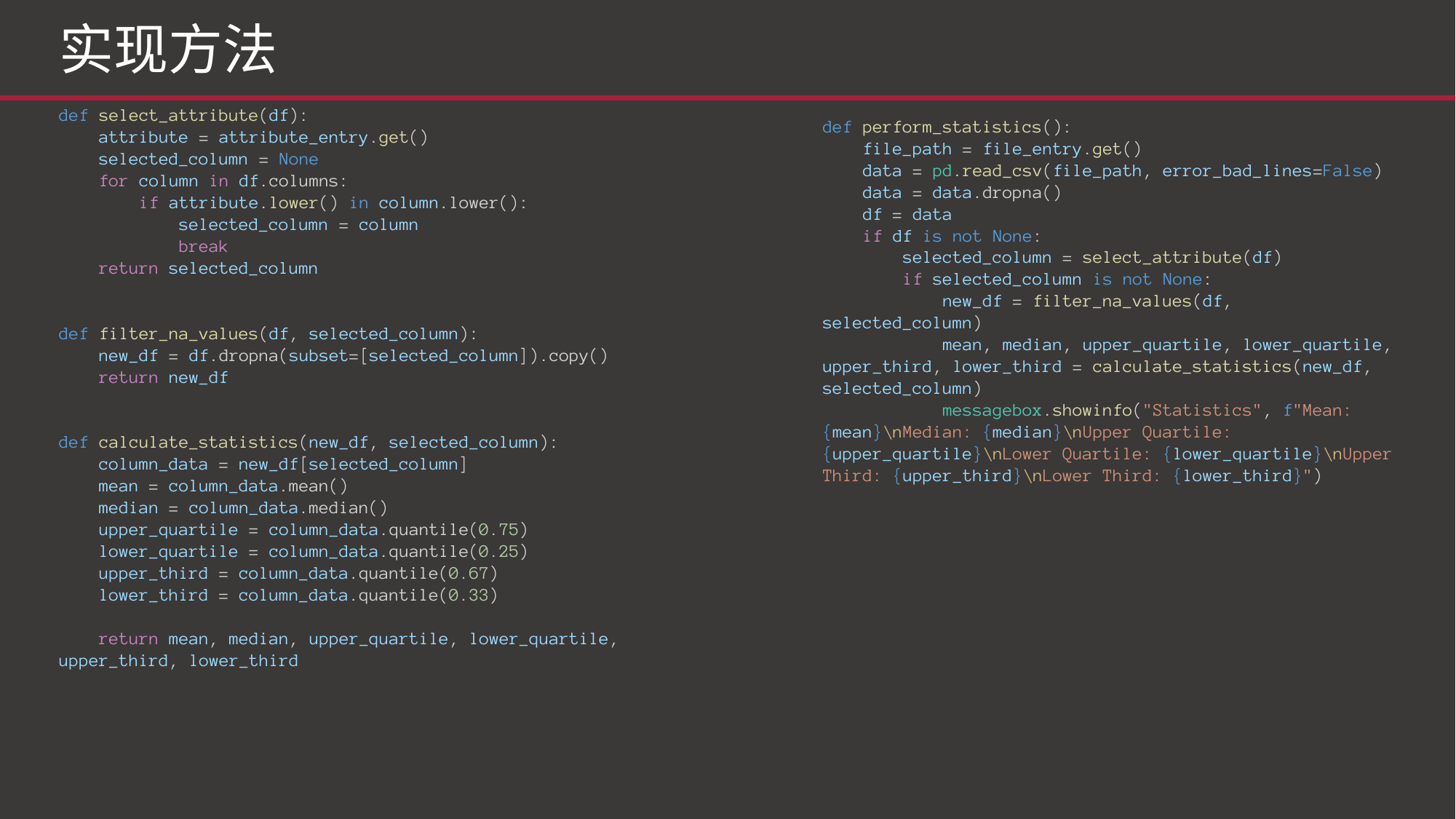

实现方法
def select_attribute(df):
    attribute = attribute_entry.get()
    selected_column = None
    for column in df.columns:
        if attribute.lower() in column.lower():
            selected_column = column
            break
    return selected_column
def filter_na_values(df, selected_column):
    new_df = df.dropna(subset=[selected_column]).copy()
    return new_df
def calculate_statistics(new_df, selected_column):
    column_data = new_df[selected_column]
    mean = column_data.mean()
    median = column_data.median()
    upper_quartile = column_data.quantile(0.75)
    lower_quartile = column_data.quantile(0.25)
    upper_third = column_data.quantile(0.67)
    lower_third = column_data.quantile(0.33)
    return mean, median, upper_quartile, lower_quartile, upper_third, lower_third

def perform_statistics():
    file_path = file_entry.get()
    data = pd.read_csv(file_path, error_bad_lines=False)
    data = data.dropna()
    df = data
    if df is not None:
        selected_column = select_attribute(df)
        if selected_column is not None:
            new_df = filter_na_values(df, selected_column)
            mean, median, upper_quartile, lower_quartile, upper_third, lower_third = calculate_statistics(new_df, selected_column)
            messagebox.showinfo("Statistics", f"Mean: {mean}\nMedian: {median}\nUpper Quartile: {upper_quartile}\nLower Quartile: {lower_quartile}\nUpper Third: {upper_third}\nLower Third: {lower_third}")